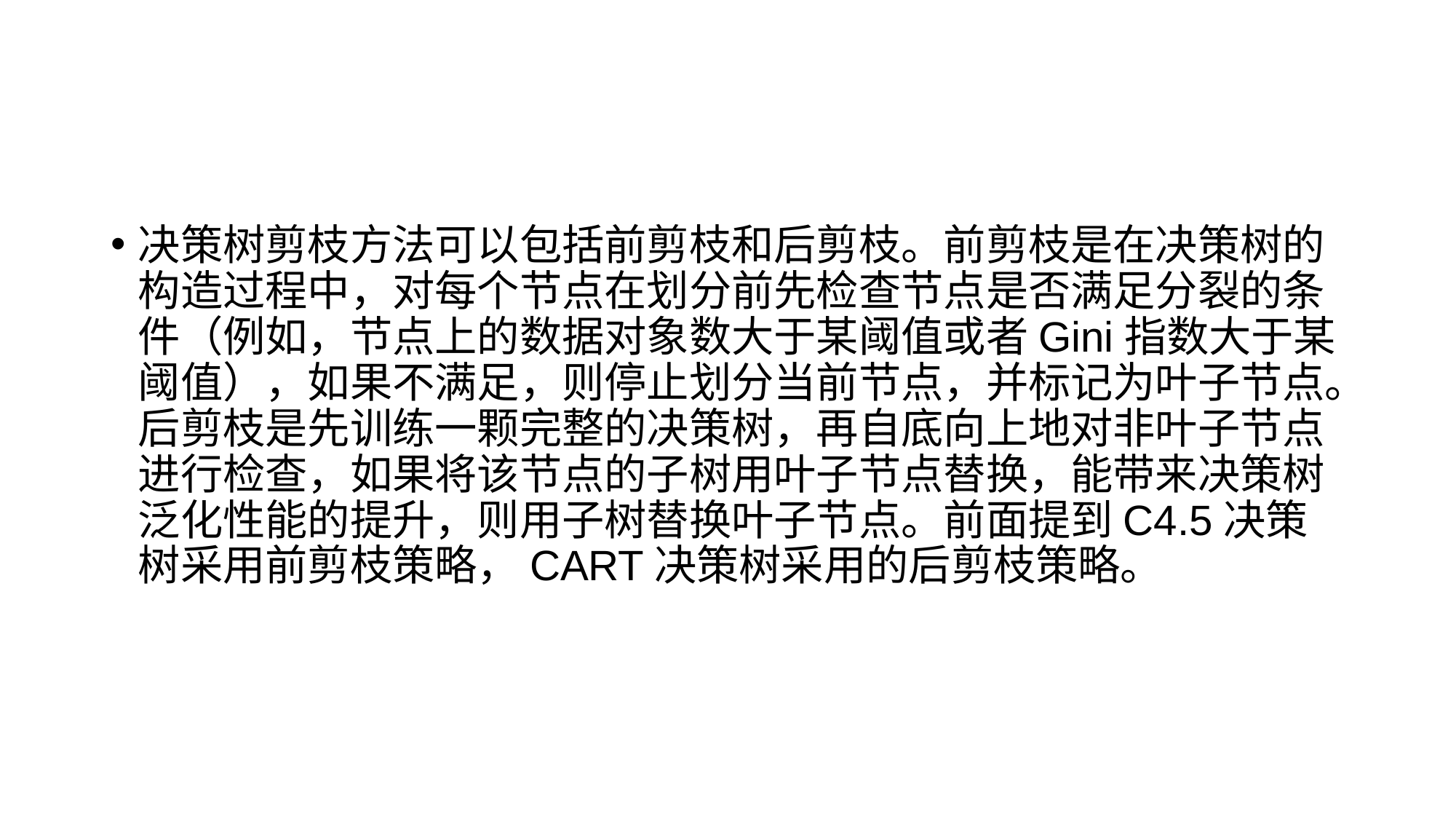

#
决策树剪枝方法可以包括前剪枝和后剪枝。前剪枝是在决策树的构造过程中，对每个节点在划分前先检查节点是否满足分裂的条件（例如，节点上的数据对象数大于某阈值或者Gini指数大于某阈值），如果不满足，则停止划分当前节点，并标记为叶子节点。后剪枝是先训练一颗完整的决策树，再自底向上地对非叶子节点进行检查，如果将该节点的子树用叶子节点替换，能带来决策树泛化性能的提升，则用子树替换叶子节点。前面提到C4.5决策树采用前剪枝策略，CART决策树采用的后剪枝策略。